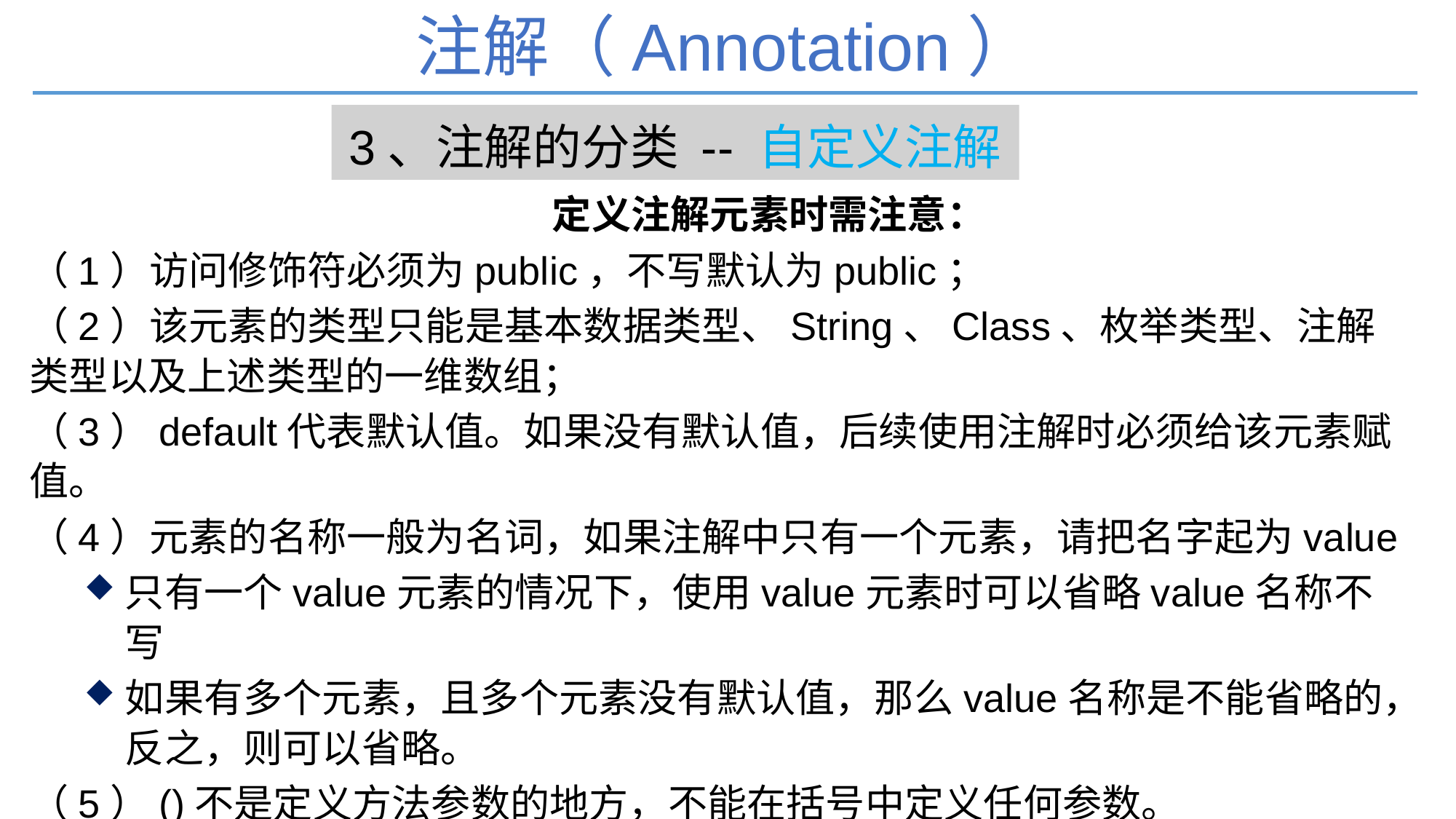

# 注解（Annotation）
3、注解的分类 -- 自定义注解
 	定义注解元素时需注意：
（1）访问修饰符必须为public，不写默认为public；
（2）该元素的类型只能是基本数据类型、String、Class、枚举类型、注解类型以及上述类型的一维数组；
（3）default代表默认值。如果没有默认值，后续使用注解时必须给该元素赋值。
（4）元素的名称一般为名词，如果注解中只有一个元素，请把名字起为value
只有一个value元素的情况下，使用value元素时可以省略value名称不写
如果有多个元素，且多个元素没有默认值，那么value名称是不能省略的，反之，则可以省略。
（5）()不是定义方法参数的地方，不能在括号中定义任何参数。